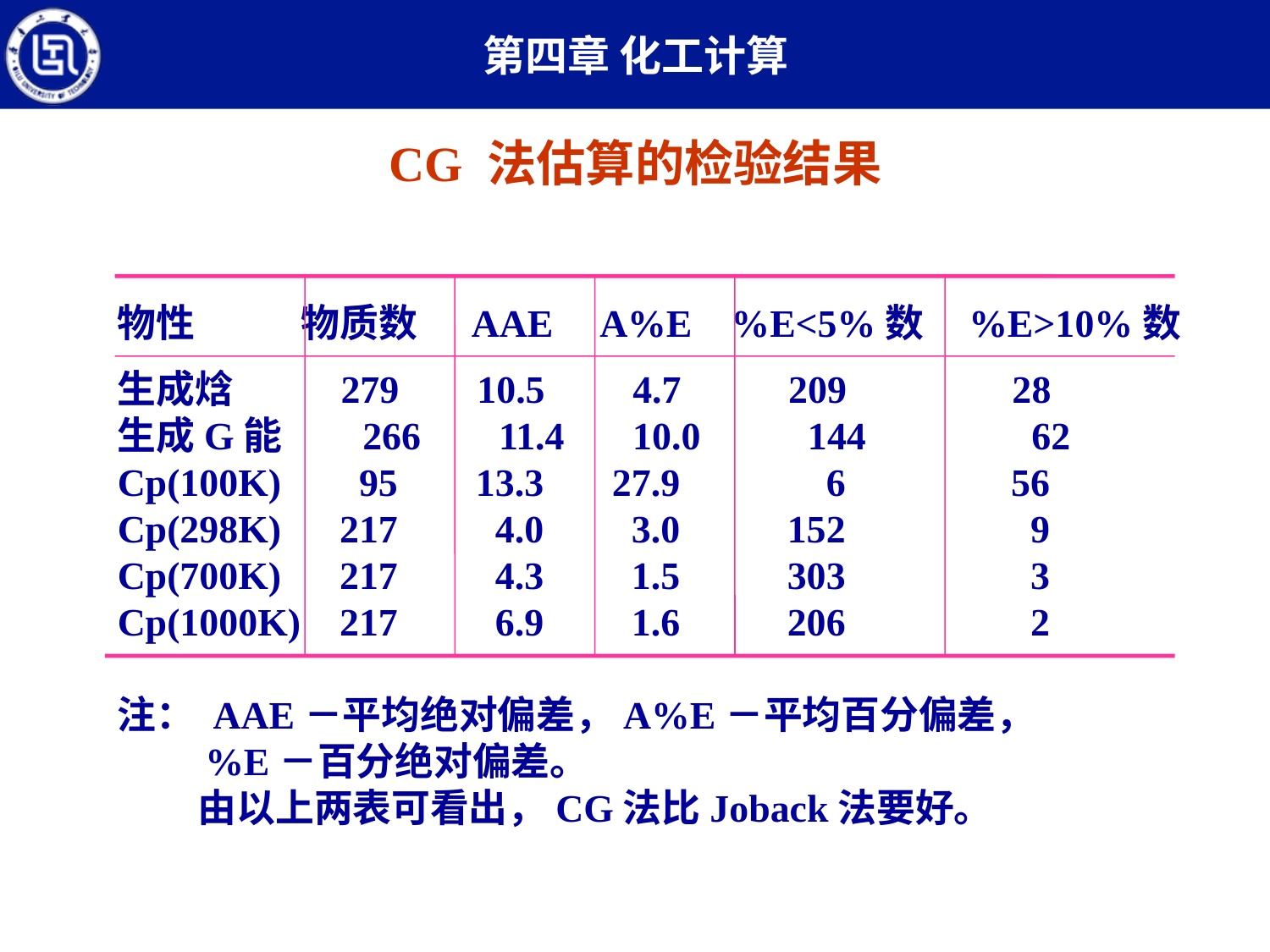

# CG 法估算的检验结果
物性            物质数     AAE     A%E    %E<5%数    %E>10%数
生成焓           279        10.5         4.7           209                 28
生成G能        266        11.4       10.0           144                 62
Cp(100K)        95        13.3       27.9               6                 56
Cp(298K)      217          4.0         3.0           152                   9
Cp(700K)      217          4.3         1.5           303                   3
Cp(1000K)    217          6.9         1.6           206                   2
注： AAE－平均绝对偏差，A%E－平均百分偏差，
         %E－百分绝对偏差。
        由以上两表可看出，CG法比Joback法要好。